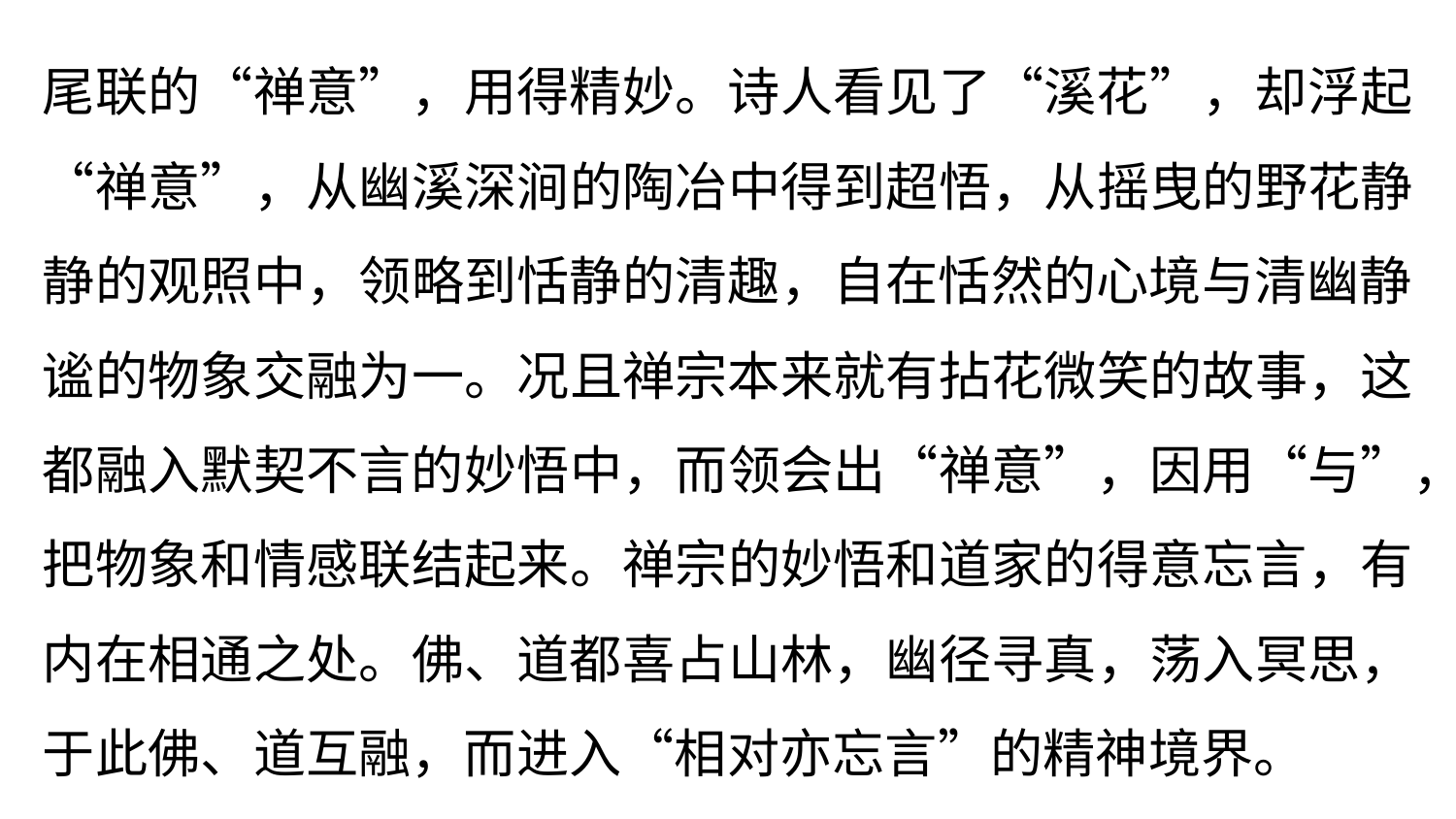

尾联的“禅意”，用得精妙。诗人看见了“溪花”，却浮起“禅意”，从幽溪深涧的陶冶中得到超悟，从摇曳的野花静静的观照中，领略到恬静的清趣，自在恬然的心境与清幽静谧的物象交融为一。况且禅宗本来就有拈花微笑的故事，这都融入默契不言的妙悟中，而领会出“禅意”，因用“与”，把物象和情感联结起来。禅宗的妙悟和道家的得意忘言，有内在相通之处。佛、道都喜占山林，幽径寻真，荡入冥思，于此佛、道互融，而进入“相对亦忘言”的精神境界。